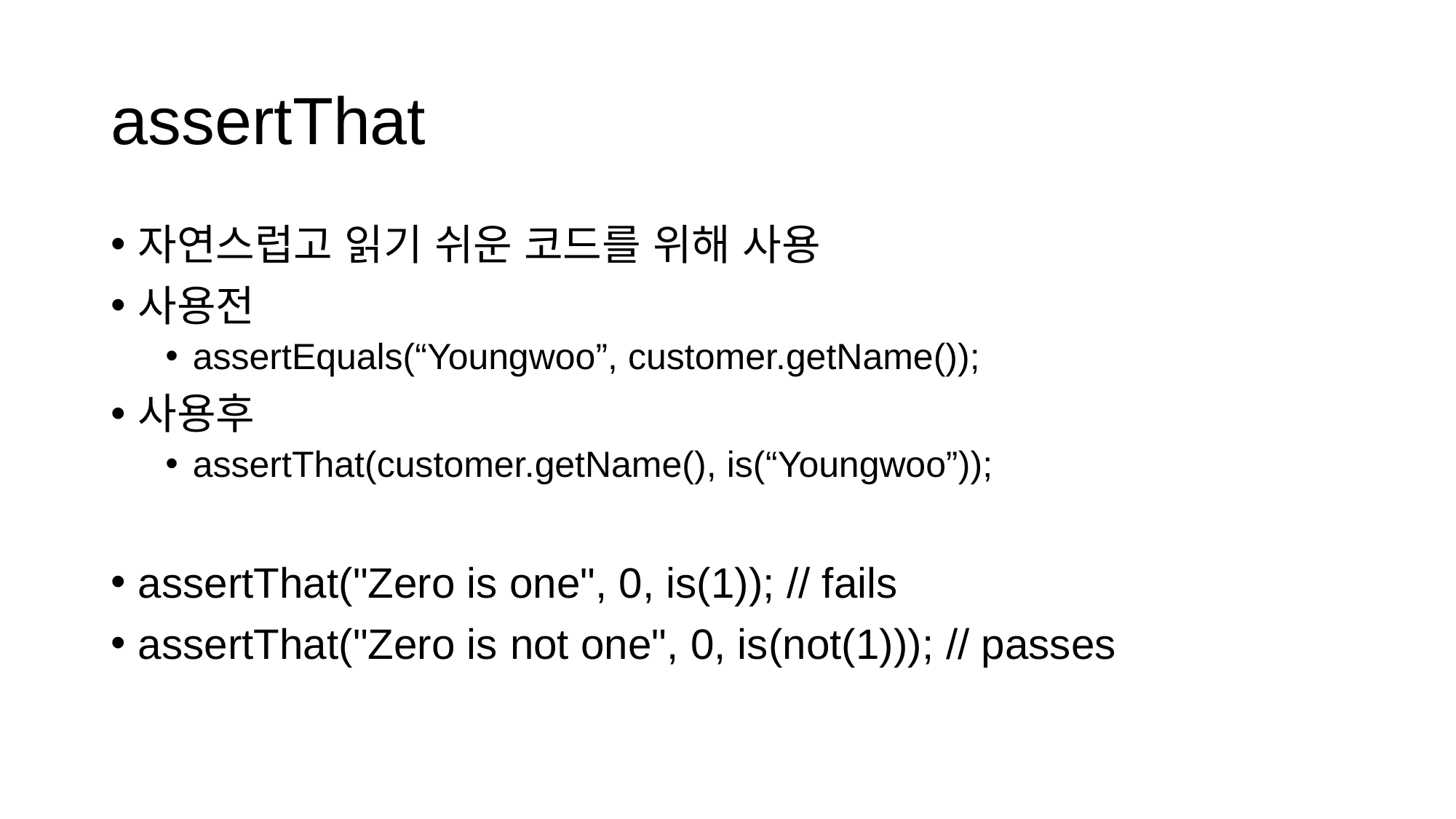

# assertThat
자연스럽고 읽기 쉬운 코드를 위해 사용
사용전
assertEquals(“Youngwoo”, customer.getName());
사용후
assertThat(customer.getName(), is(“Youngwoo”));

assertThat("Zero is one", 0, is(1)); // fails
assertThat("Zero is not one", 0, is(not(1))); // passes